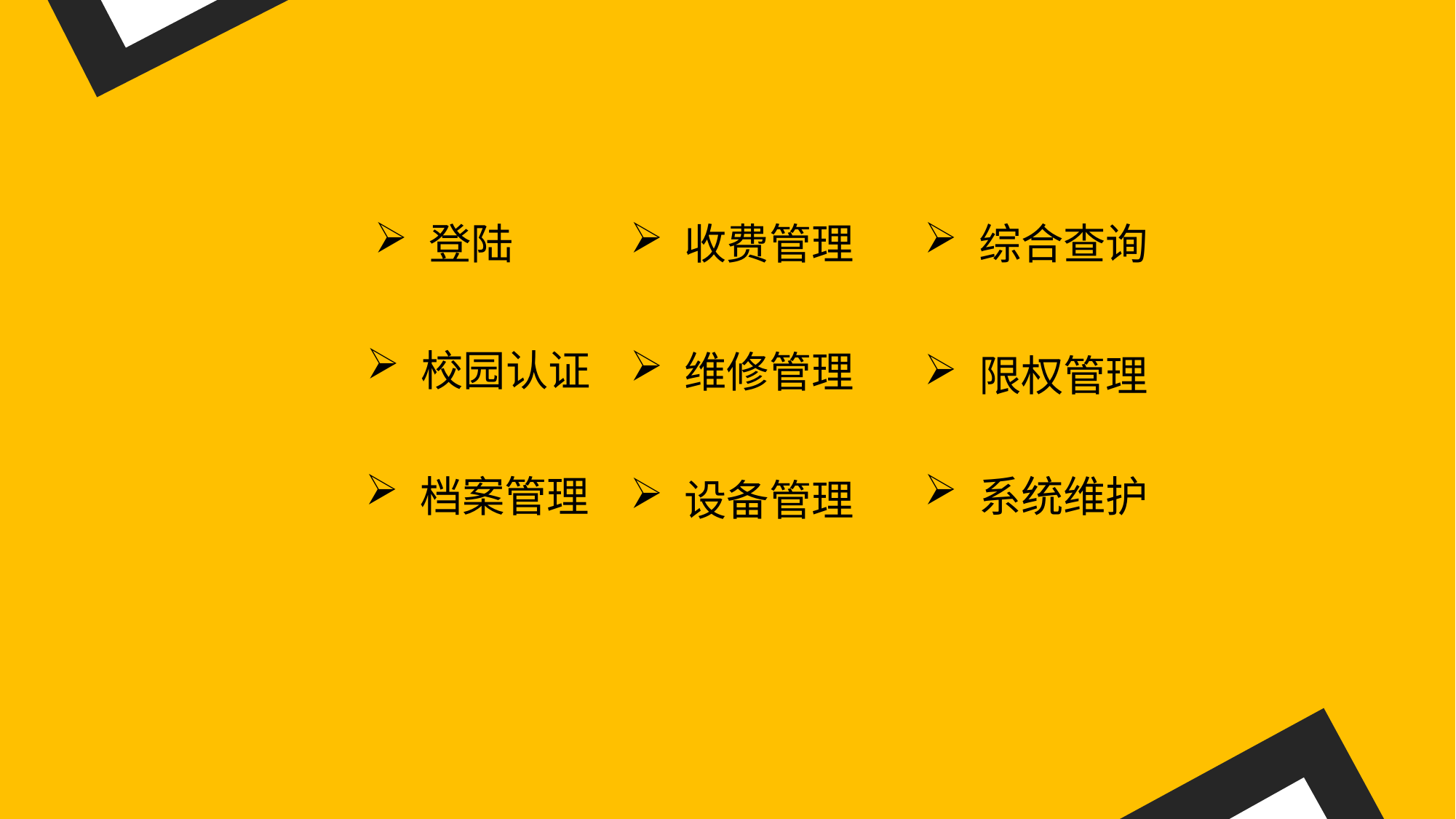

登陆
收费管理
综合查询
校园认证
维修管理
限权管理
档案管理
系统维护
设备管理